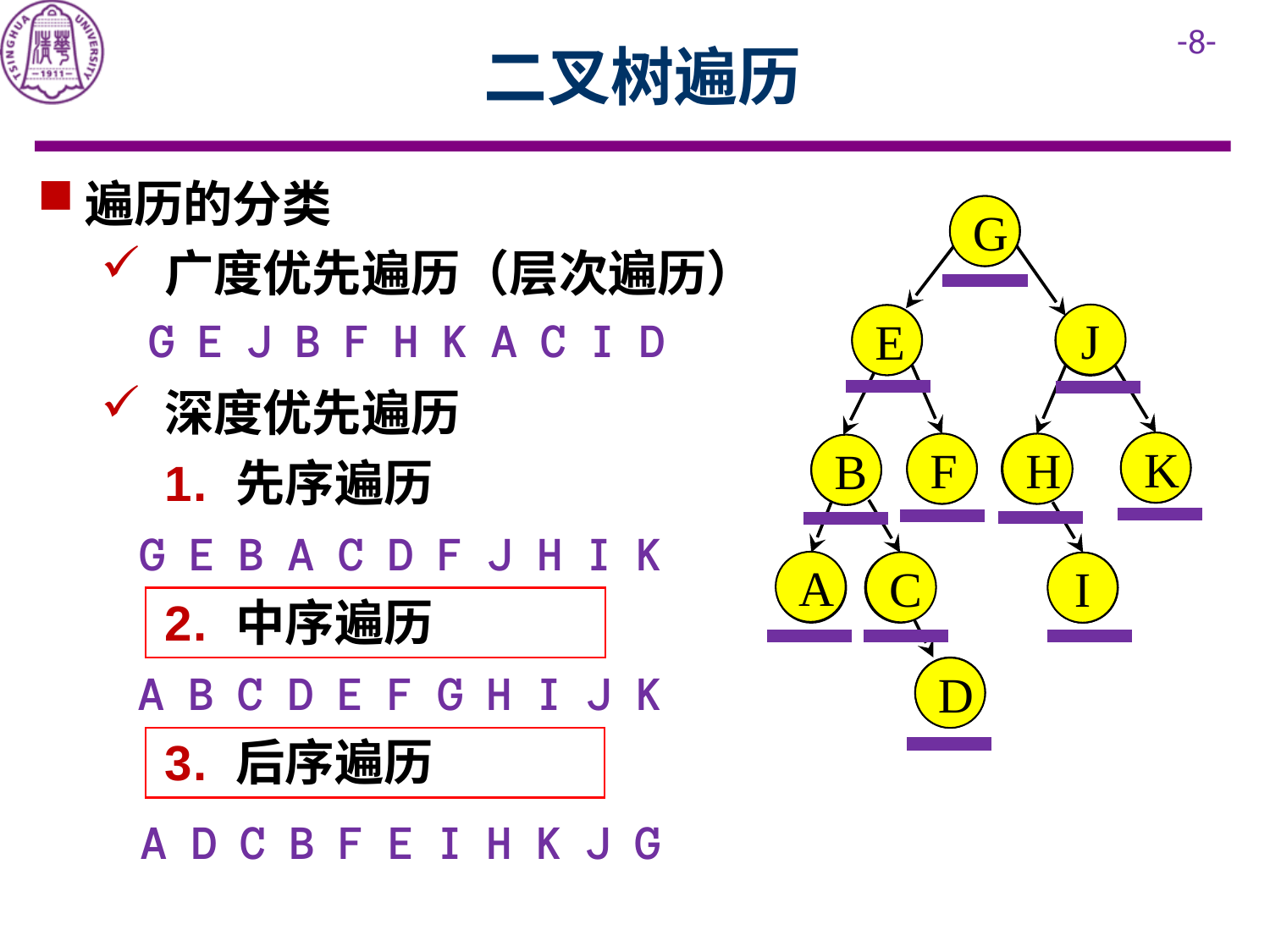

# 二叉树遍历
遍历的分类
广度优先遍历（层次遍历）

深度优先遍历
先序遍历

中序遍历

后序遍历
G
G
G
E
J
B
F
H
K
A
C
I
D
J
E
E
J
K
K
F
H
F
H
B
B
G
E
B
A
C
D
F
J
H
I
K
A
C
I
A
C
I

A
B
C
D
E
F
G
H
I
J
K
D
D

A
D
C
B
F
E
I
H
K
J
G